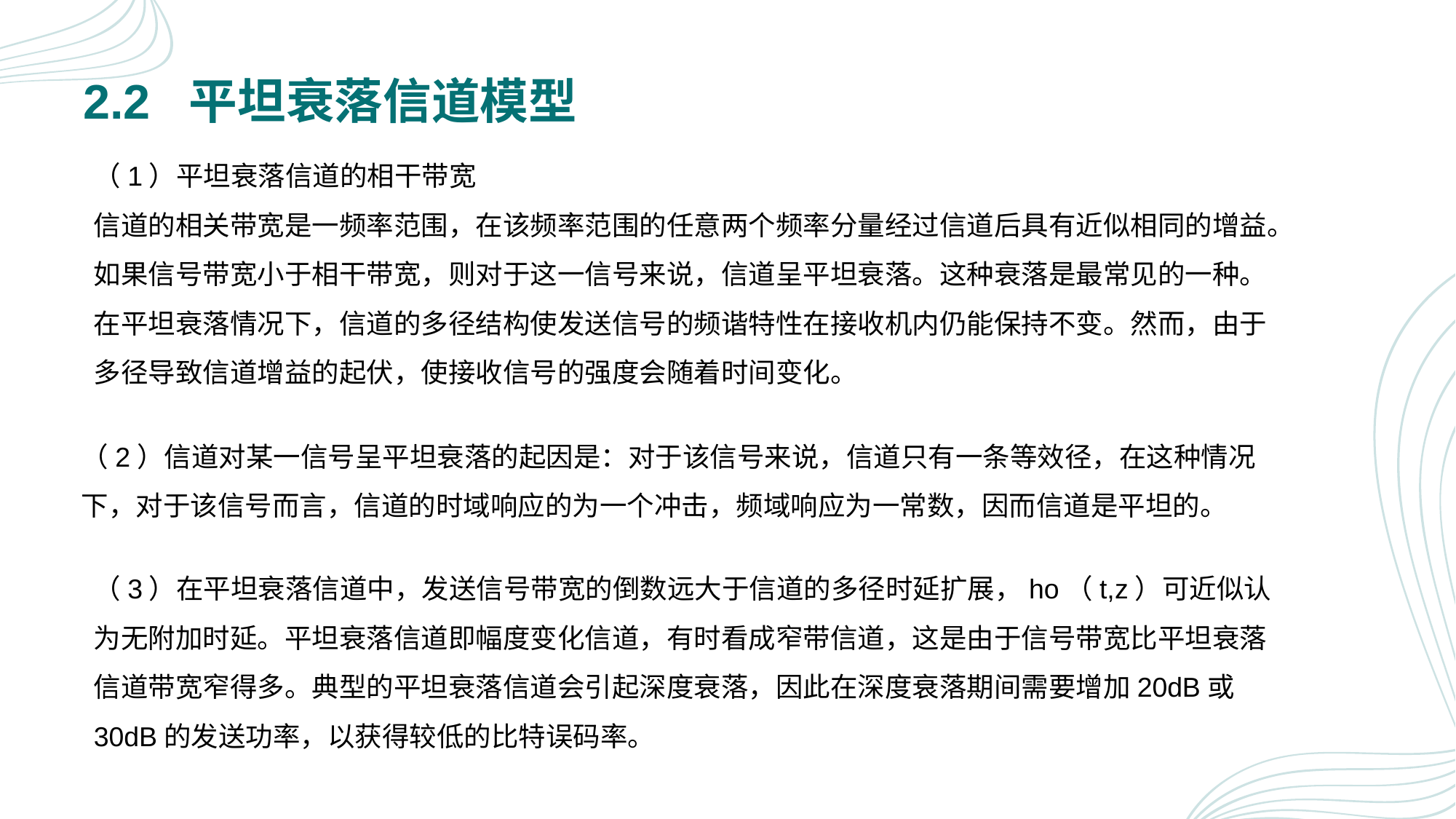

# 2.2  平坦衰落信道模型
（1）平坦衰落信道的相干带宽
信道的相关带宽是一频率范围，在该频率范围的任意两个频率分量经过信道后具有近似相同的增益。如果信号带宽小于相干带宽，则对于这一信号来说，信道呈平坦衰落。这种衰落是最常见的一种。在平坦衰落情况下，信道的多径结构使发送信号的频谐特性在接收机内仍能保持不变。然而，由于多径导致信道增益的起伏，使接收信号的强度会随着时间变化。

（2）信道对某一信号呈平坦衰落的起因是：对于该信号来说，信道只有一条等效径，在这种情况下，对于该信号而言，信道的时域响应的为一个冲击，频域响应为一常数，因而信道是平坦的。
（3）在平坦衰落信道中，发送信号带宽的倒数远大于信道的多径时延扩展，ho（t,z）可近似认为无附加时延。平坦衰落信道即幅度变化信道，有时看成窄带信道，这是由于信号带宽比平坦衰落信道带宽窄得多。典型的平坦衰落信道会引起深度衰落，因此在深度衰落期间需要增加20dB或30dB的发送功率，以获得较低的比特误码率。